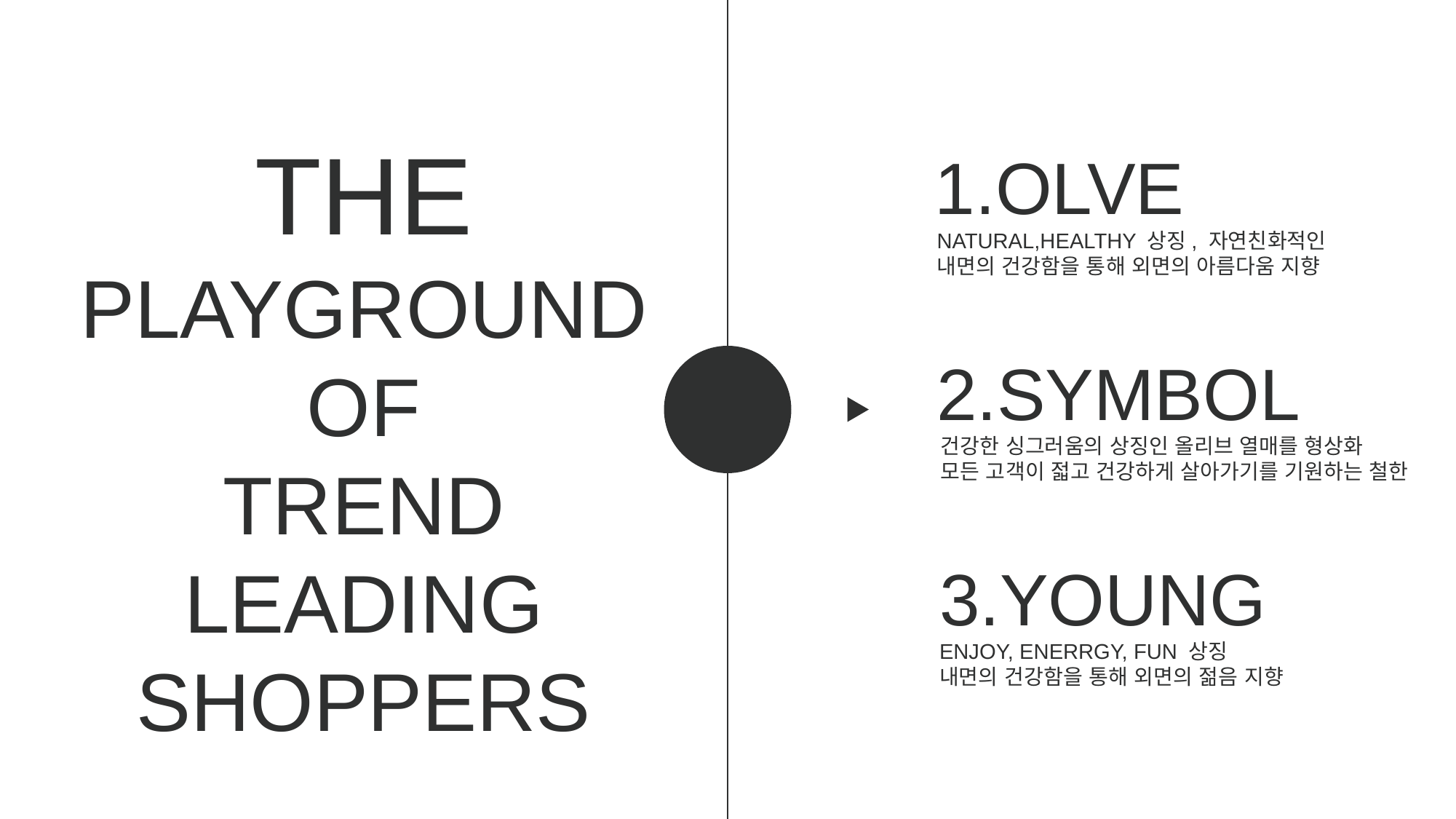

THE
PLAYGROUND
OF
TREND
LEADING
SHOPPERS
1.OLVE
NATURAL,HEALTHY 상징, 자연친화적인
내면의 건강함을 통해 외면의 아름다움 지향
2.SYMBOL

OK?

건강한 싱그러움의 상징인 올리브 열매를 형상화
모든 고객이 젋고 건강하게 살아가기를 기원하는 철한
3.YOUNG
ENJOY, ENERRGY, FUN 상징
내면의 건강함을 통해 외면의 젊음 지향